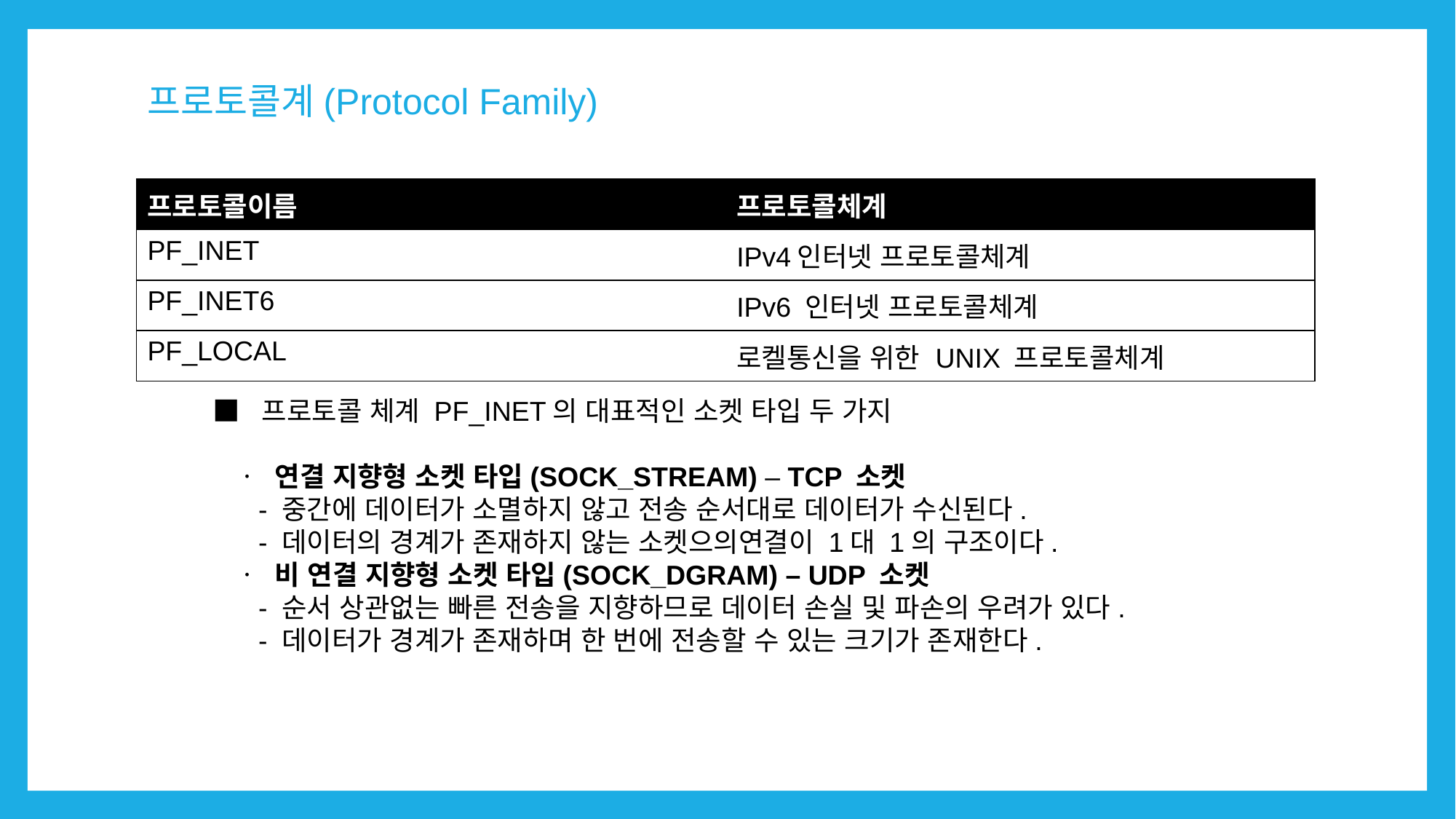

# 프로토콜계(Protocol Family)
| 프로토콜이름 | 프로토콜체계 |
| --- | --- |
| PF\_INET | IPv4인터넷 프로토콜체계 |
| PF\_INET6 | IPv6 인터넷 프로토콜체계 |
| PF\_LOCAL | 로켈통신을 위한 UNIX 프로토콜체계 |
■  프로토콜 체계 PF_INET의 대표적인 소켓 타입 두 가지

  ㆍ  연결 지향형 소켓 타입(SOCK_STREAM) – TCP 소켓
      - 중간에 데이터가 소멸하지 않고 전송 순서대로 데이터가 수신된다.
      - 데이터의 경계가 존재하지 않는 소켓으의연결이 1대 1의 구조이다.
  ㆍ  비 연결 지향형 소켓 타입(SOCK_DGRAM) – UDP 소켓
      - 순서 상관없는 빠른 전송을 지향하므로 데이터 손실 및 파손의 우려가 있다.
      - 데이터가 경계가 존재하며 한 번에 전송할 수 있는 크기가 존재한다.